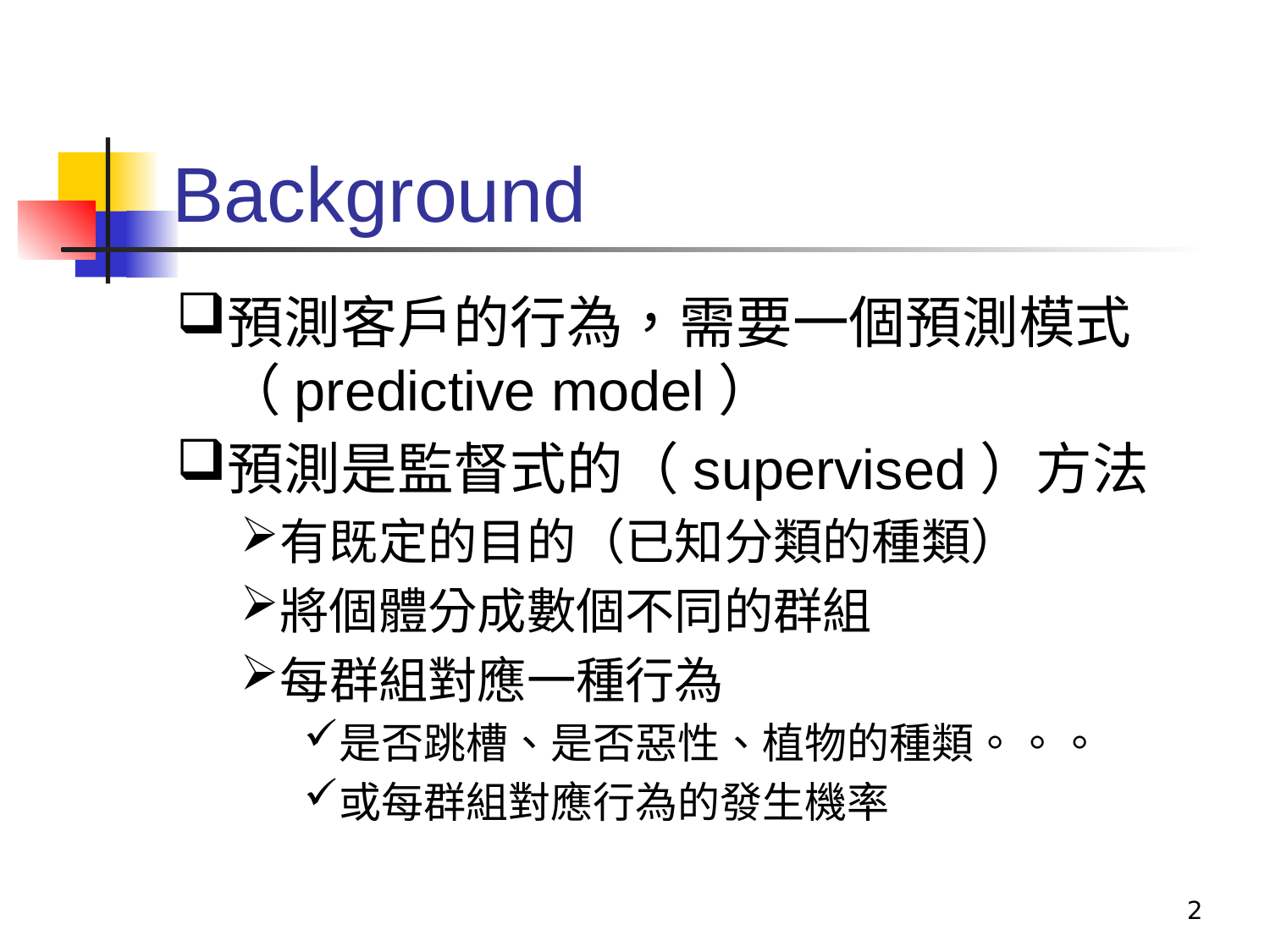

# Background
預測客戶的行為，需要一個預測模式（predictive model）
預測是監督式的（supervised）方法
有既定的目的（已知分類的種類）
將個體分成數個不同的群組
每群組對應一種行為
是否跳槽、是否惡性、植物的種類。。。
或每群組對應行為的發生機率
2